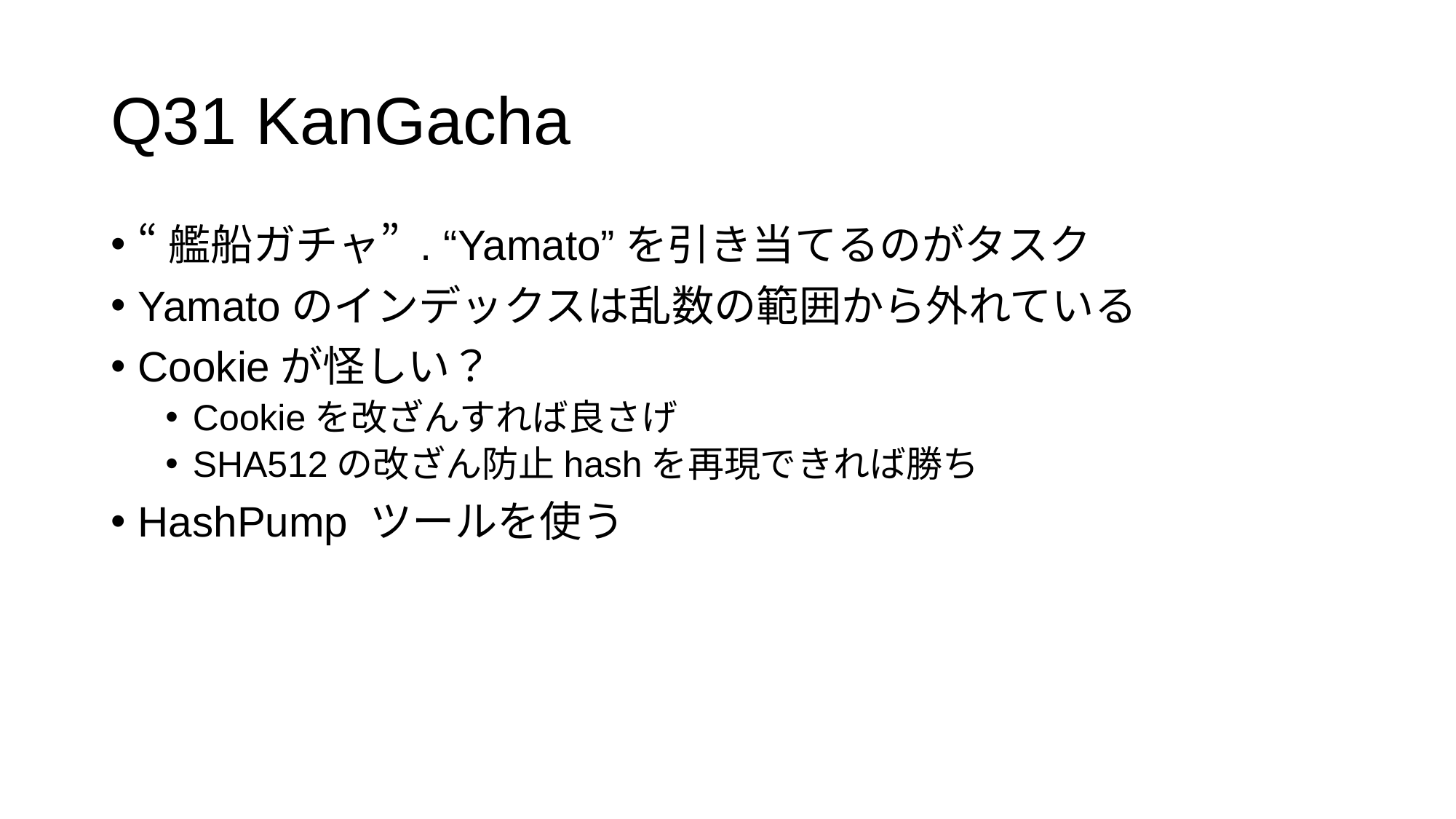

# Q31 KanGacha
“艦船ガチャ” . “Yamato”を引き当てるのがタスク
Yamatoのインデックスは乱数の範囲から外れている
Cookieが怪しい？
Cookieを改ざんすれば良さげ
SHA512の改ざん防止hashを再現できれば勝ち
HashPump ツールを使う